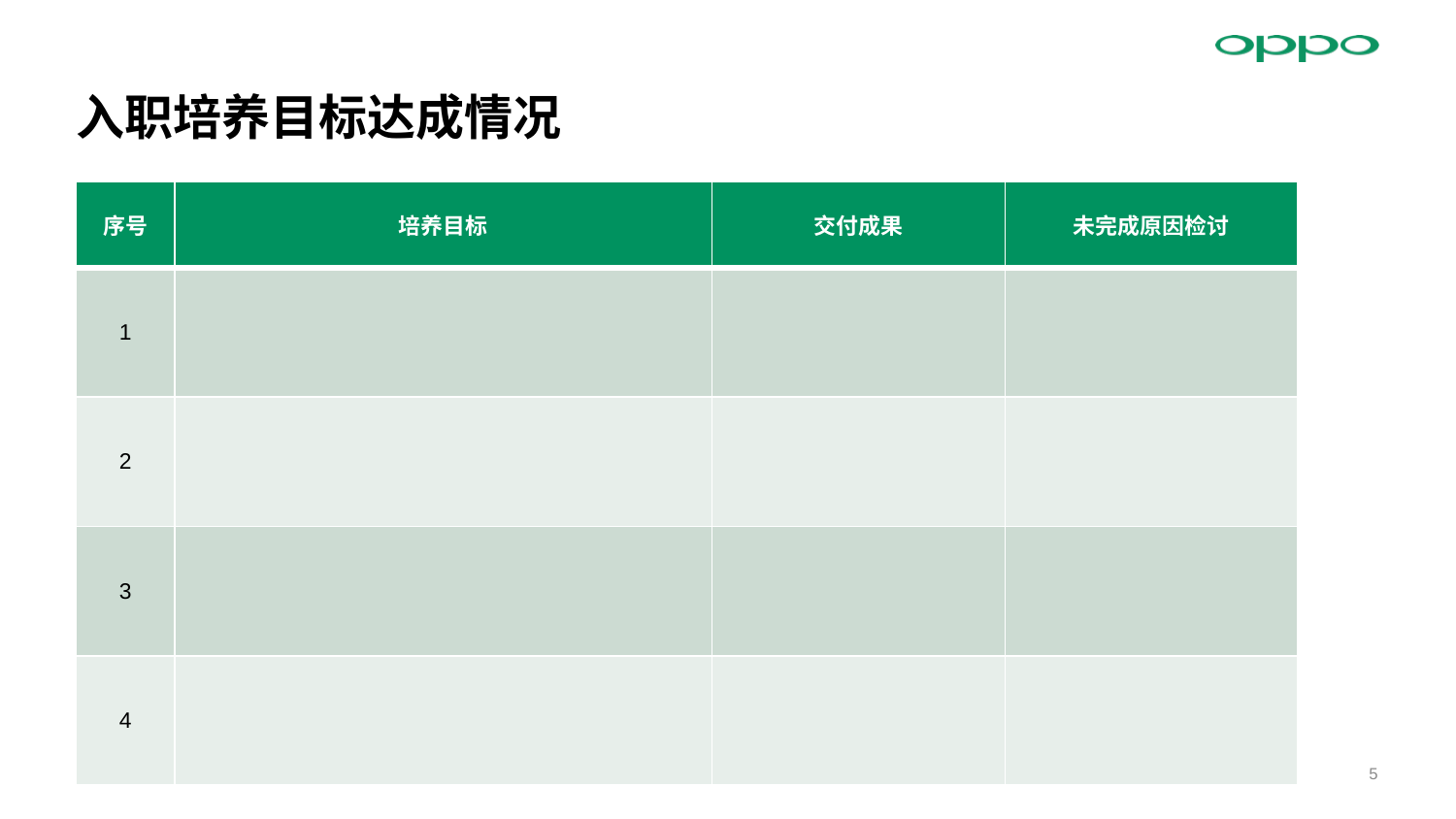

# 入职培养目标达成情况
| 序号 | 培养目标 | 交付成果 | 未完成原因检讨 |
| --- | --- | --- | --- |
| 1 |  |  |  |
| 2 |  |  |  |
| 3 |  |  |  |
| 4 |  |  |  |